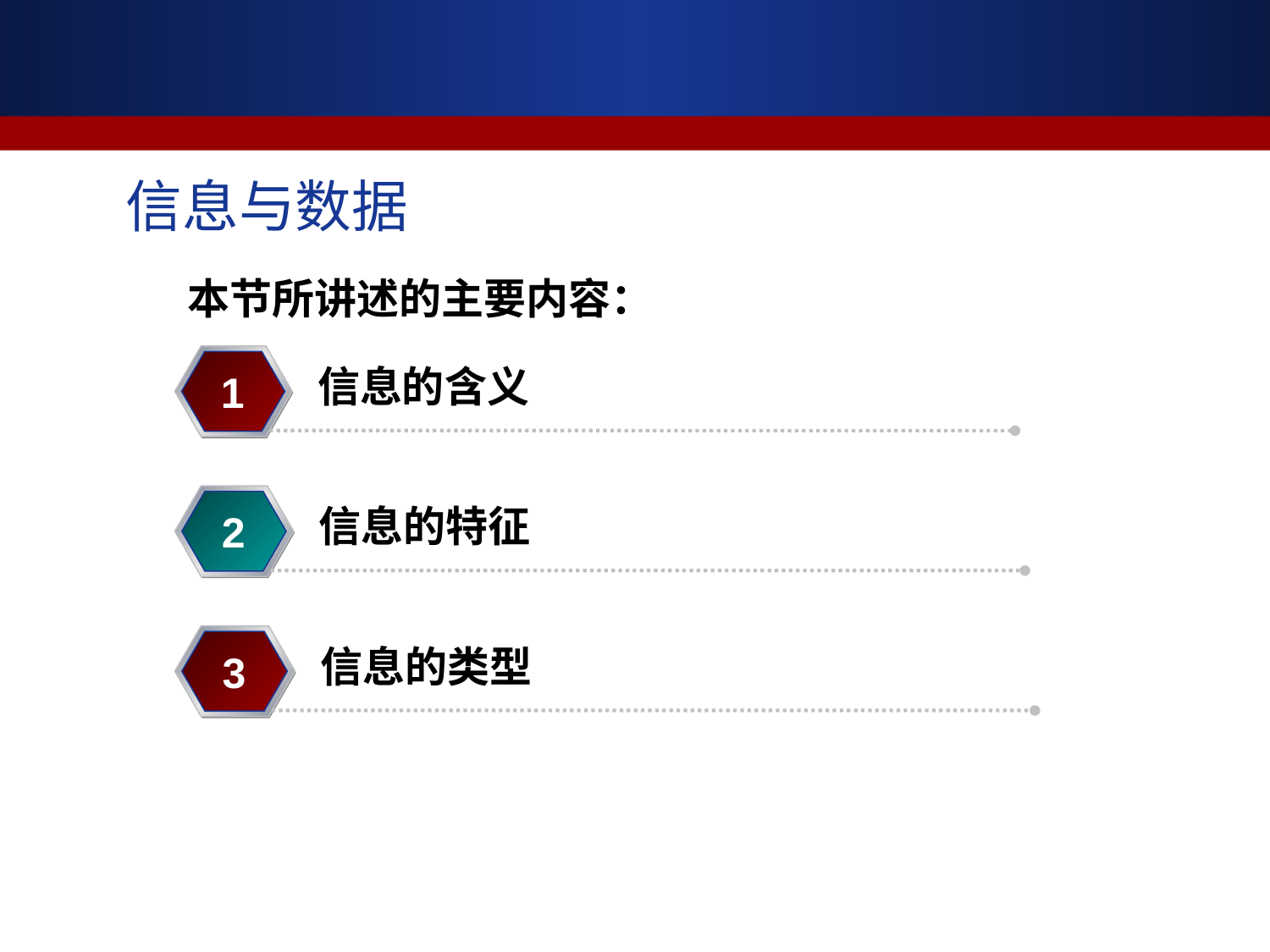

# 1.1  信息
信息与数据
本节所讲述的主要内容：

信息的含义
1

信息的特征
2

信息的类型
3